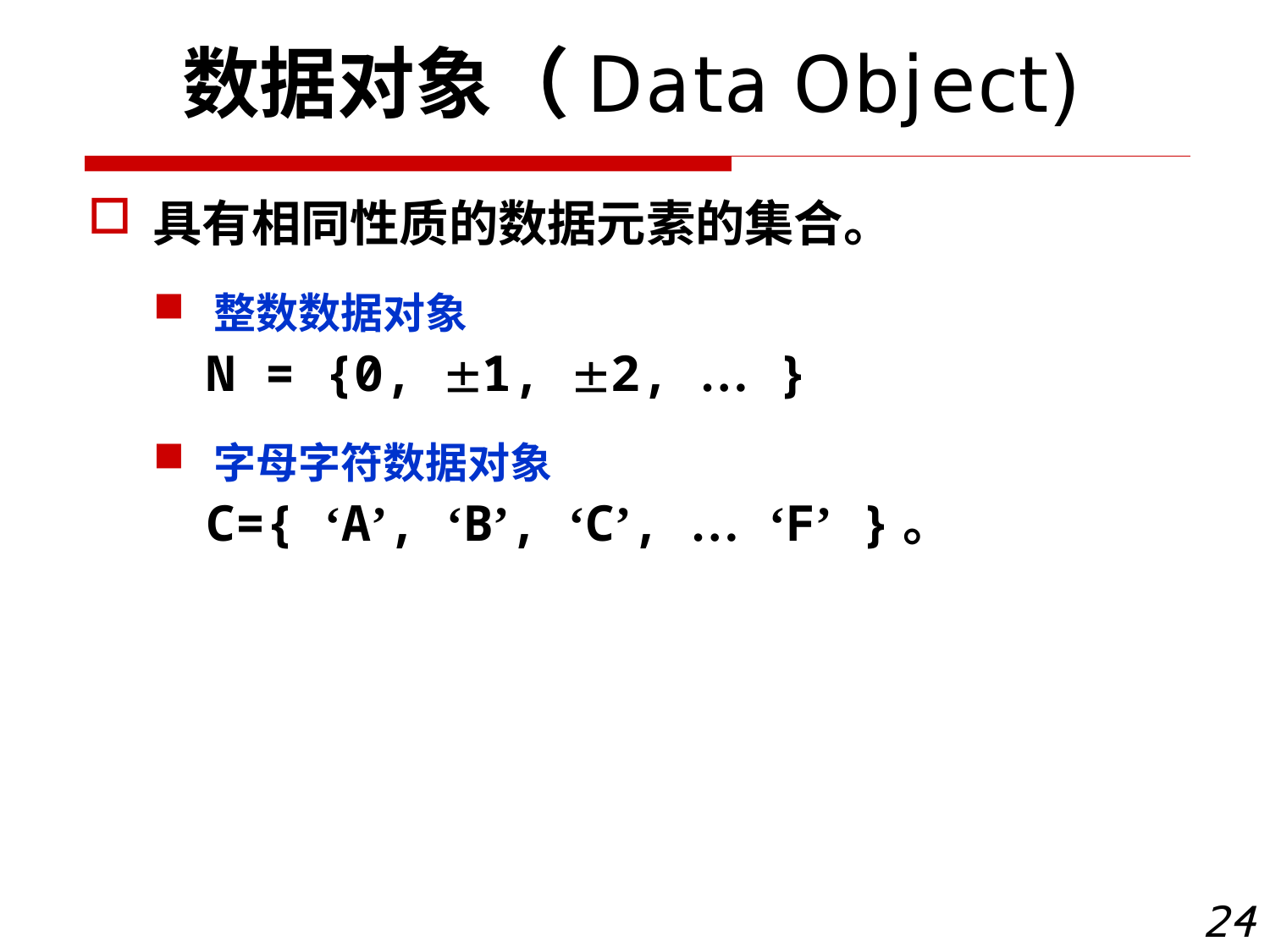

数据对象（Data Object)
具有相同性质的数据元素的集合。
整数数据对象
    N = {0, ±1, ±2, … }
字母字符数据对象
    C={ ‘A’, ‘B’, ‘C’, … ‘F’ }。
24